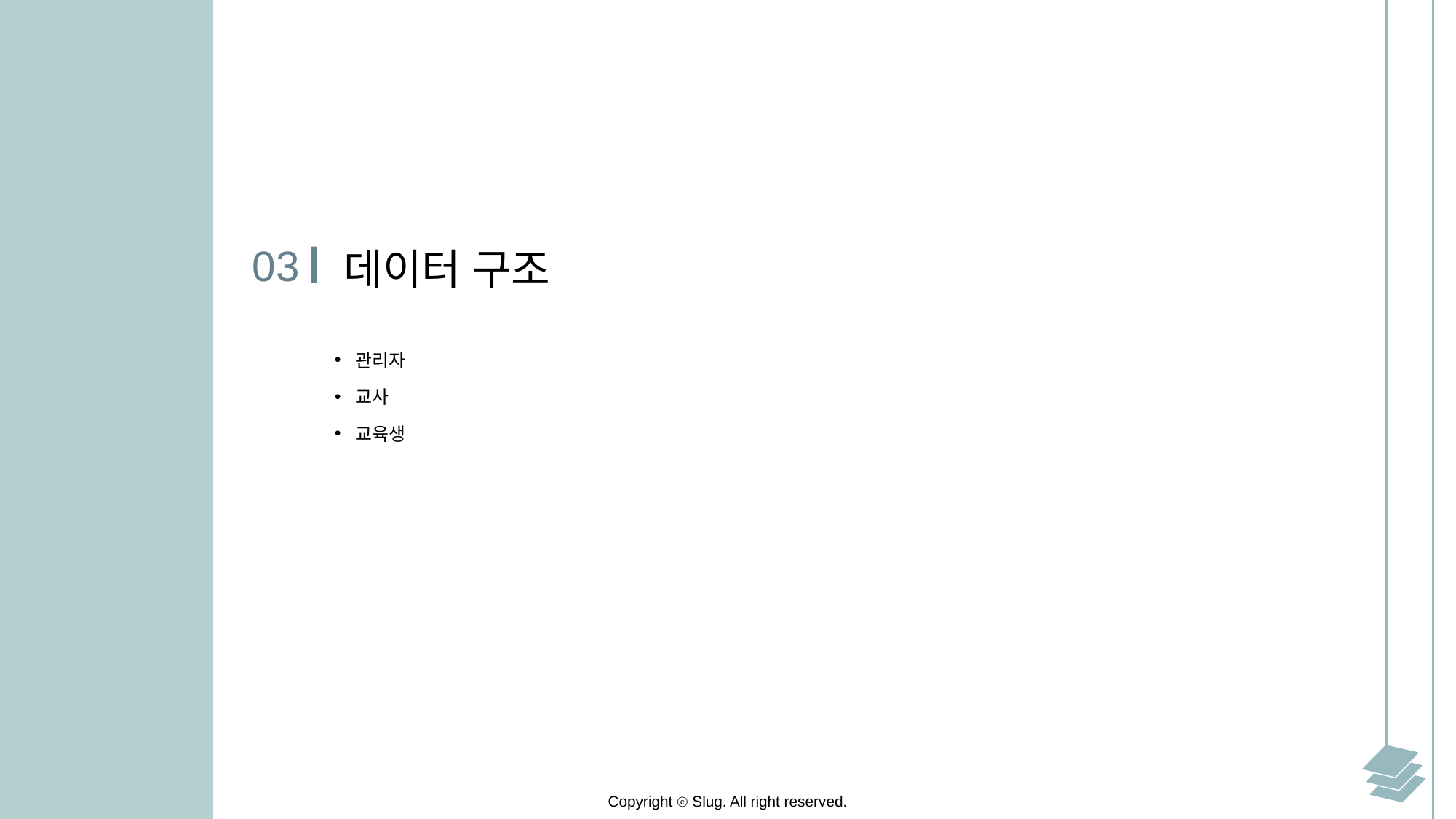

03
데이터 구조

관리자
교사
교육생

Copyright ⓒ Slug. All right reserved.